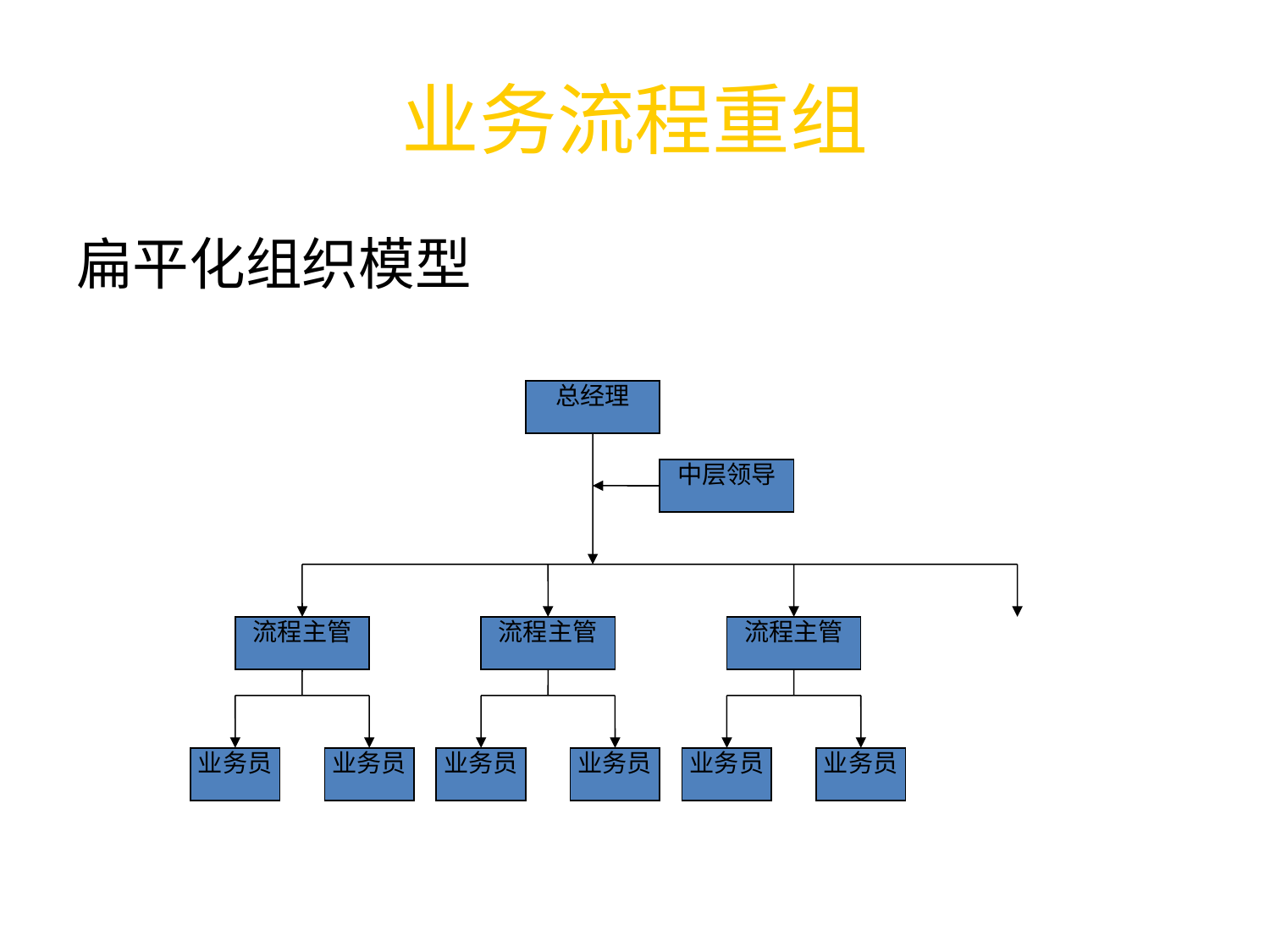

# 业务流程重组
扁平化组织模型
总经理

中层领导

流程主管

业务员
业务员

流程主管

业务员
业务员

流程主管

业务员
业务员